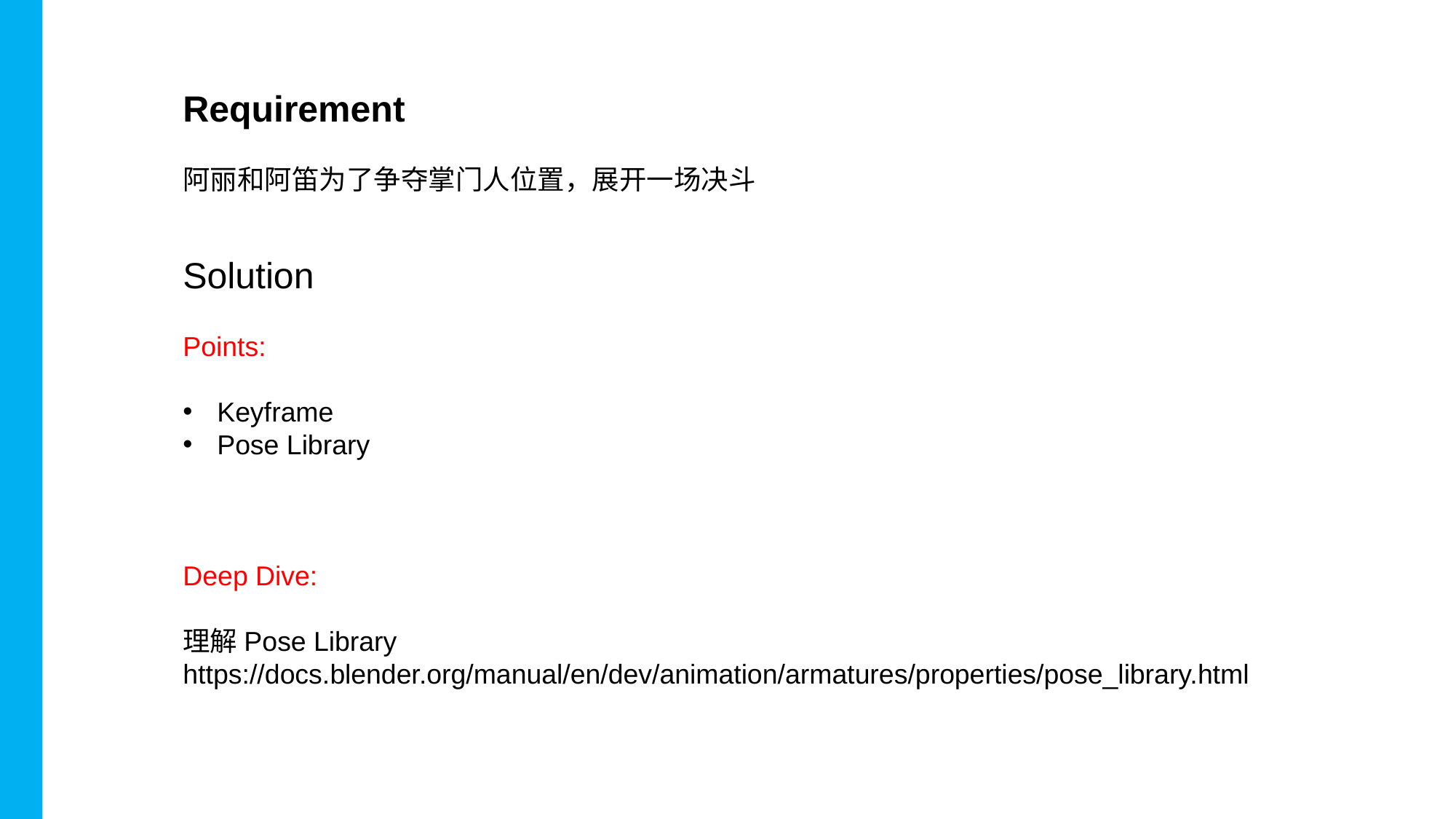

Requirement

阿丽和阿笛为了争夺掌门人位置，展开一场决斗
Solution

Points:

Keyframe
Pose Library

Deep Dive:

理解Pose Library
https://docs.blender.org/manual/en/dev/animation/armatures/properties/pose_library.html